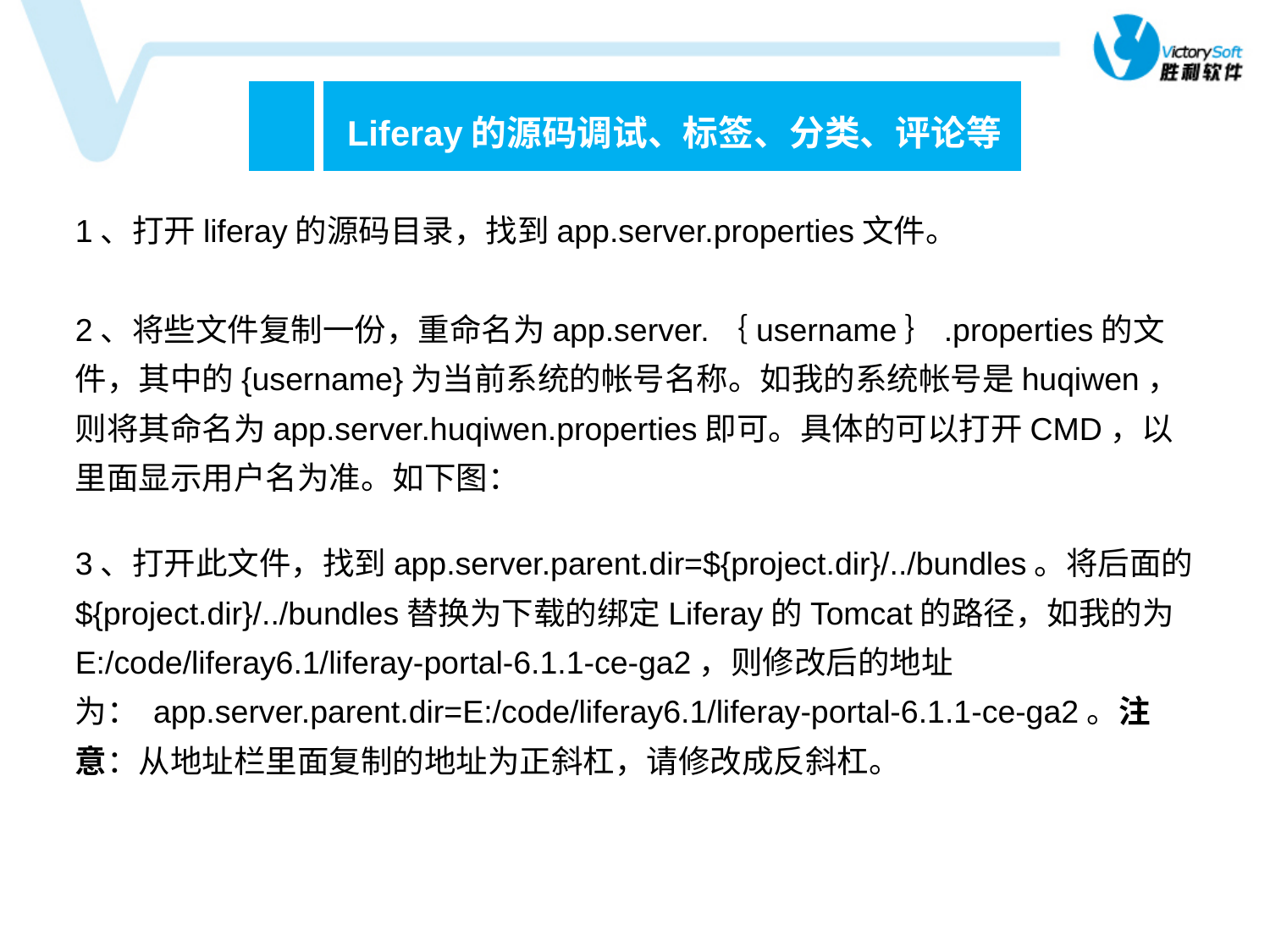

|  | Liferay的源码调试、标签、分类、评论等 |
| --- | --- |
1、打开liferay的源码目录，找到app.server.properties文件。

2、将些文件复制一份，重命名为app.server.｛username｝.properties的文件，其中的{username}为当前系统的帐号名称。如我的系统帐号是huqiwen，则将其命名为app.server.huqiwen.properties即可。具体的可以打开CMD，以里面显示用户名为准。如下图：

3、打开此文件，找到app.server.parent.dir=${project.dir}/../bundles。将后面的${project.dir}/../bundles替换为下载的绑定Liferay的Tomcat的路径，如我的为E:/code/liferay6.1/liferay-portal-6.1.1-ce-ga2，则修改后的地址为： app.server.parent.dir=E:/code/liferay6.1/liferay-portal-6.1.1-ce-ga2。注意：从地址栏里面复制的地址为正斜杠，请修改成反斜杠。